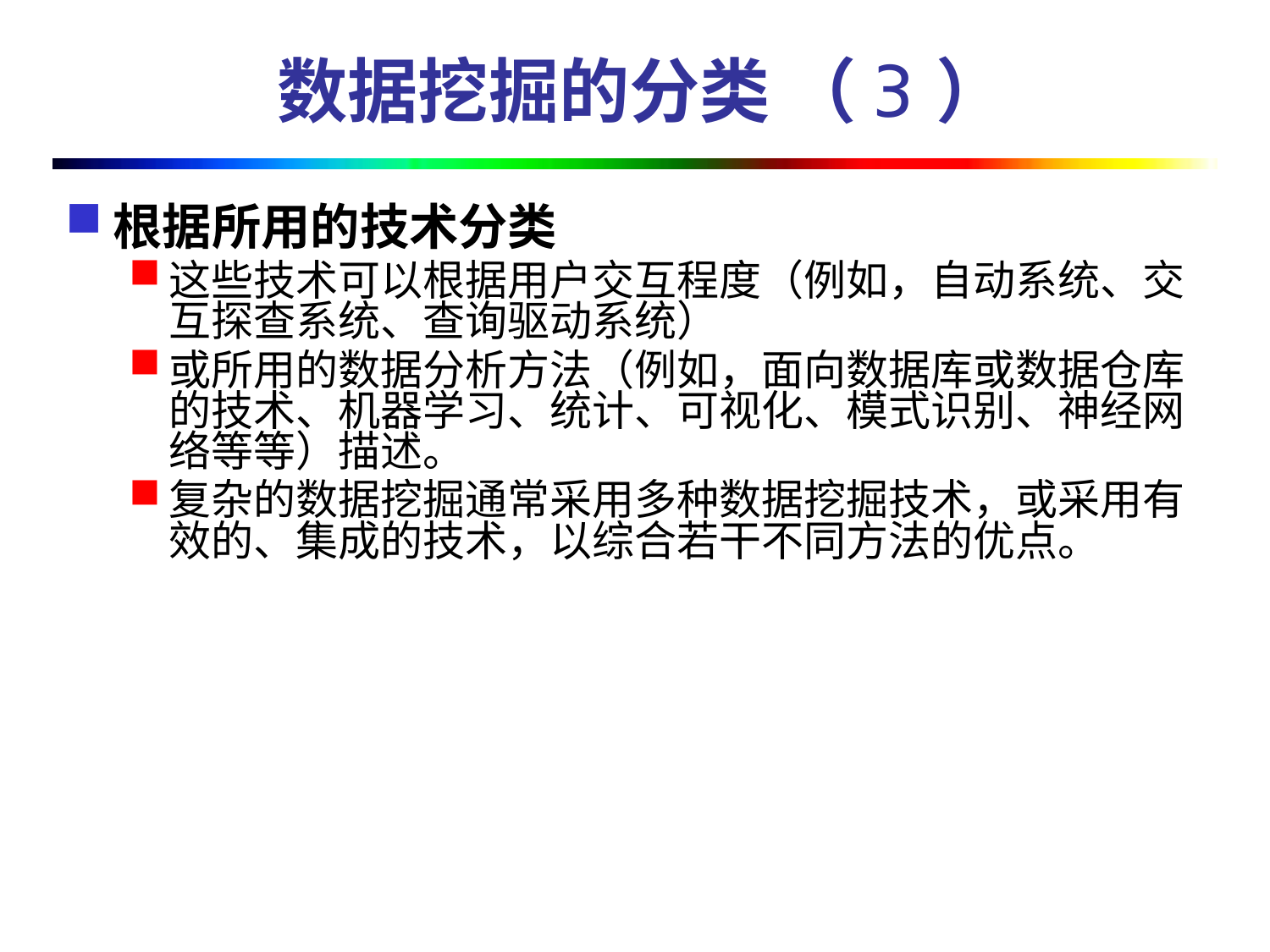

# 数据挖掘的分类 （3）
根据所用的技术分类
这些技术可以根据用户交互程度（例如，自动系统、交互探查系统、查询驱动系统）
或所用的数据分析方法（例如，面向数据库或数据仓库的技术、机器学习、统计、可视化、模式识别、神经网络等等）描述。
复杂的数据挖掘通常采用多种数据挖掘技术，或采用有效的、集成的技术，以综合若干不同方法的优点。